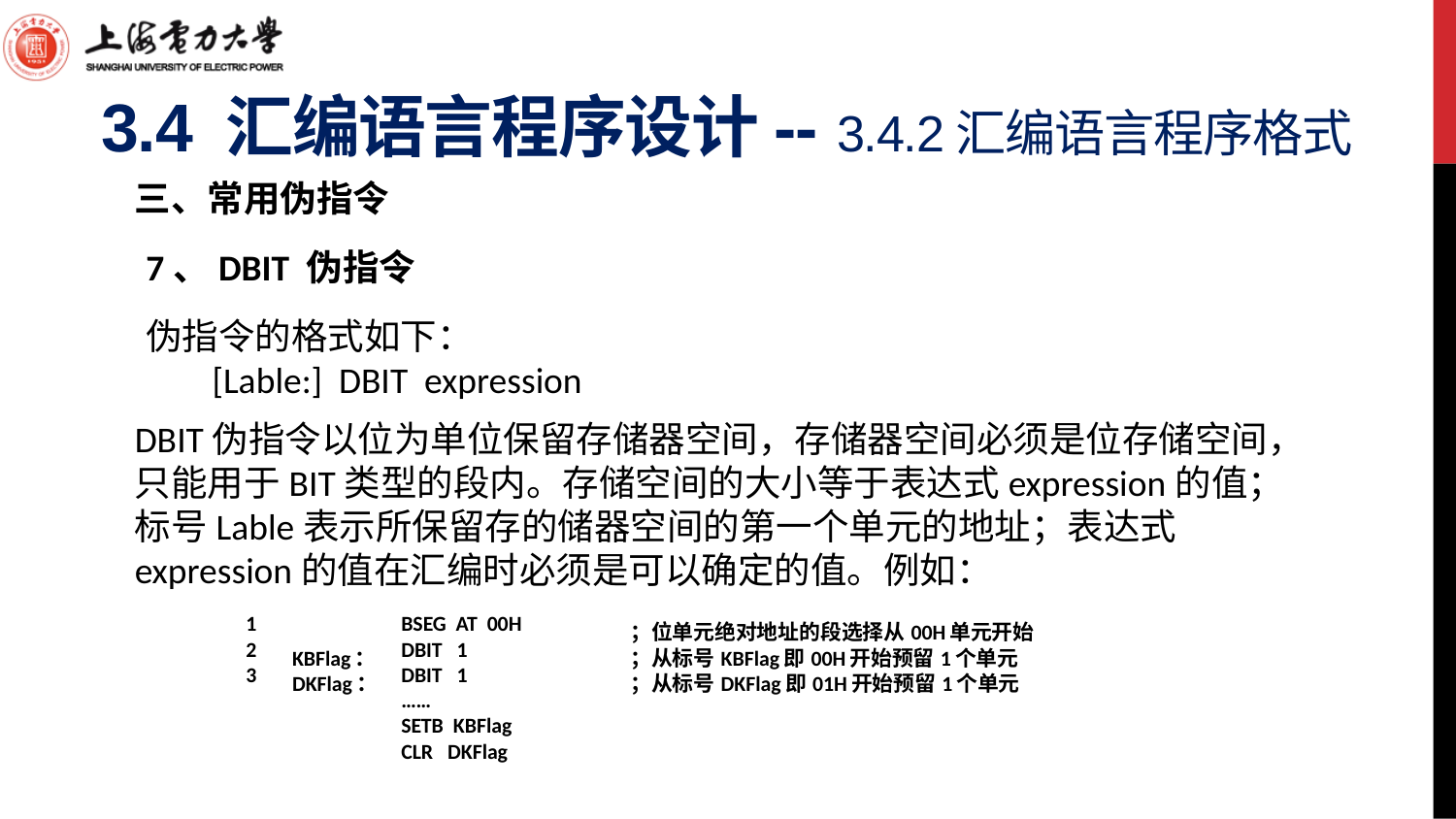

# 3.4 汇编语言程序设计-- 3.4.2汇编语言程序格式
三、常用伪指令

7、DBIT 伪指令
伪指令的格式如下：
        [Lable:]  DBIT  expression

DBIT伪指令以位为单位保留存储器空间，存储器空间必须是位存储空间，只能用于BIT类型的段内。存储空间的大小等于表达式expression的值；标号Lable表示所保留存的储器空间的第一个单元的地址；表达式expression的值在汇编时必须是可以确定的值。例如：
| 1 |  | BSEG AT 00H | ；位单元绝对地址的段选择从00H单元开始 |
| --- | --- | --- | --- |
| 2 | KBFlag： | DBIT 1 | ；从标号KBFlag即00H开始预留1个单元 |
| 3 | DKFlag： | DBIT 1 | ；从标号DKFlag即01H开始预留1个单元 |
|  |  | …… |  |
|  |  | SETB KBFlag |  |
|  |  | CLR DKFlag |  |